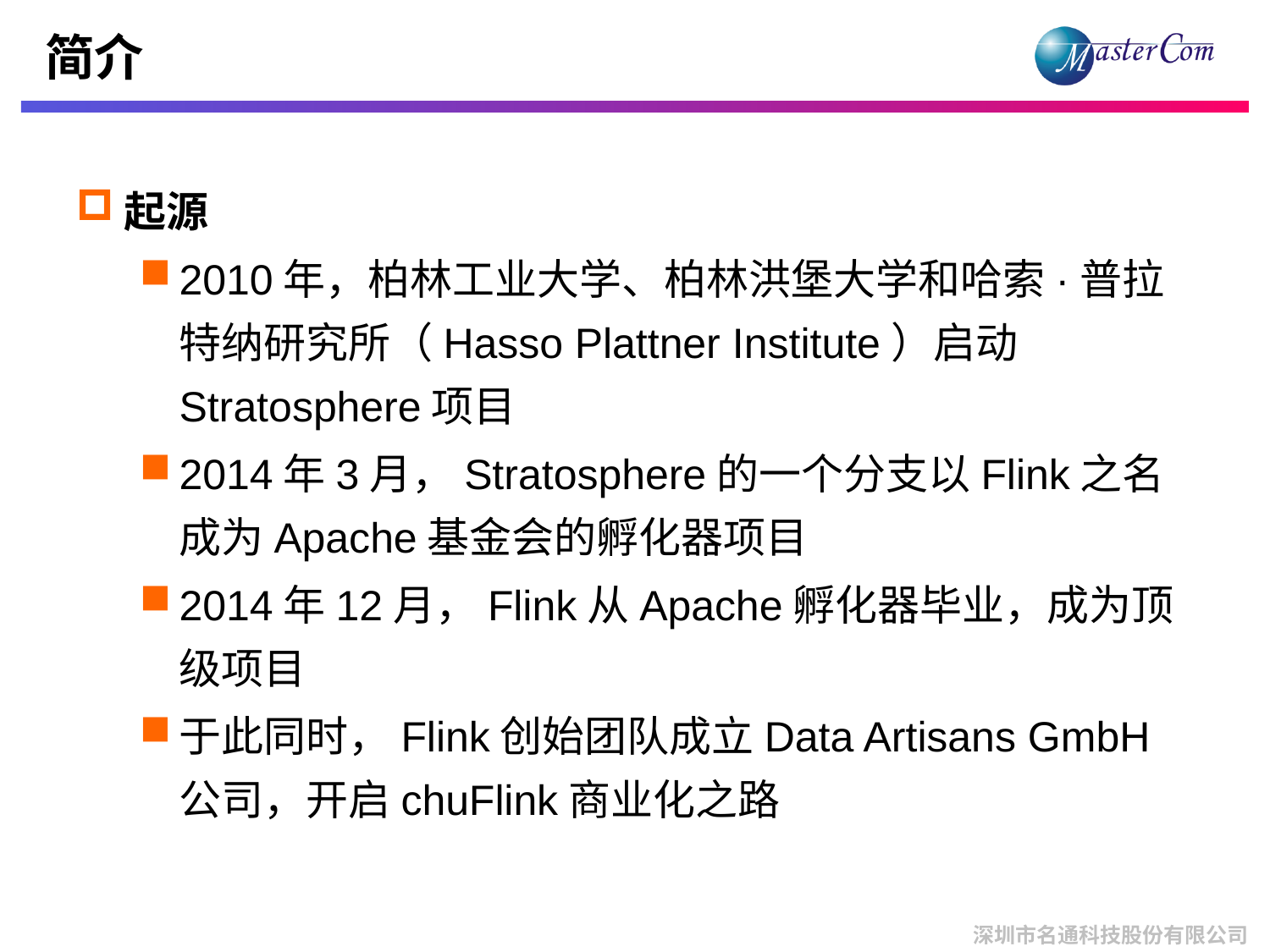

# 简介
起源
2010年，柏林工业大学、柏林洪堡大学和哈索·普拉特纳研究所（Hasso Plattner Institute）启动Stratosphere项目
2014年3月，Stratosphere的一个分支以Flink之名成为Apache基金会的孵化器项目
2014年12月，Flink从Apache孵化器毕业，成为顶级项目
于此同时，Flink创始团队成立Data Artisans GmbH公司，开启chuFlink商业化之路